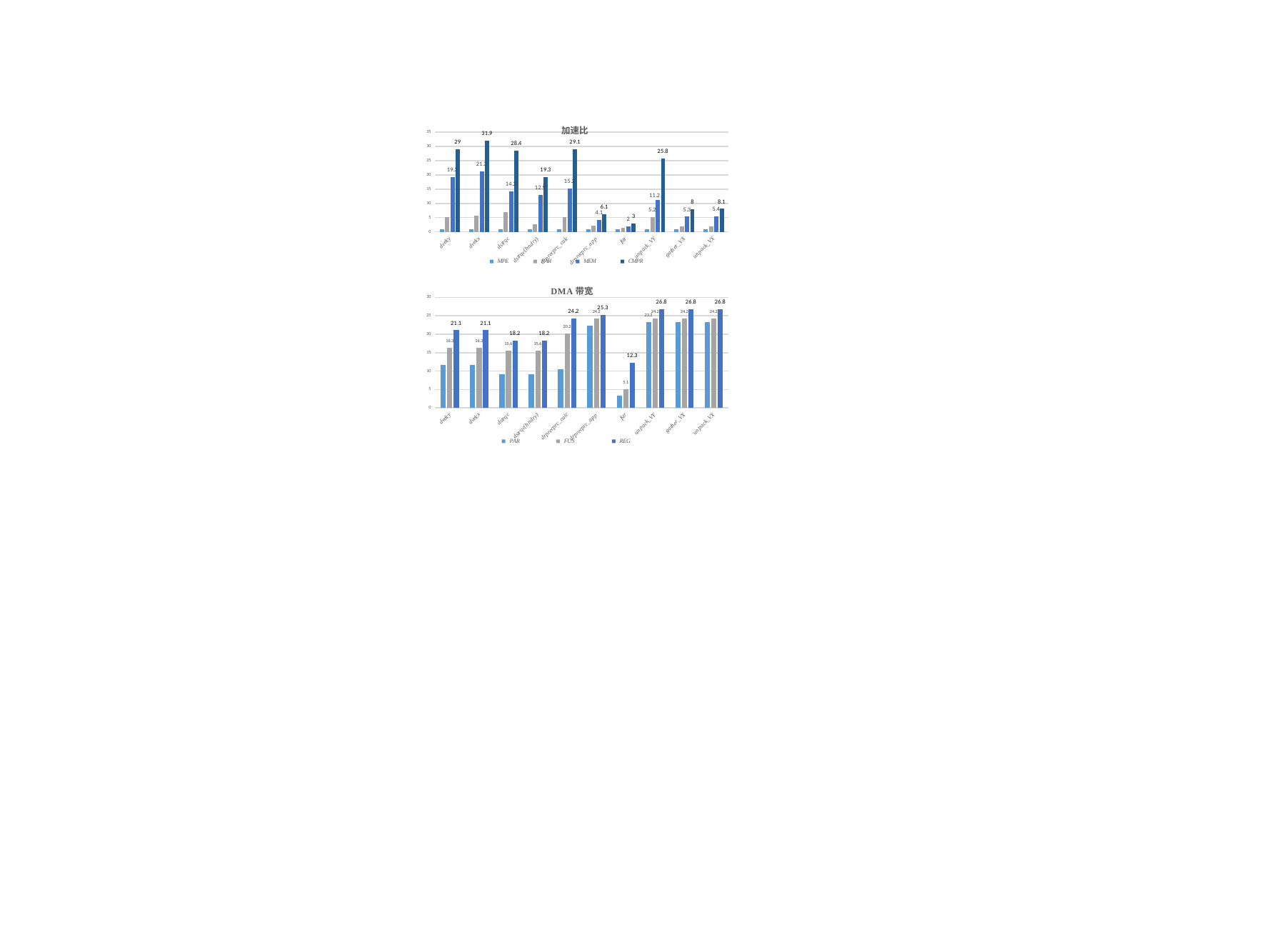

### Chart: 加速比

| Category | MPE | PAR | MEM | CMPR |
|---|---|---|---|---|
| dvelcy | 1.0 | 5.2 | 19.3 | 29.0 |
| dvelcx | 1.0 | 5.7 | 21.3 | 31.9 |
| dstrqc | 1.0 | 7.0 | 14.2 | 28.4 |
| dstrqc(bndry) | 1.0 | 2.6 | 12.9 | 19.3 |
| drprecprc_calc | 1.0 | 5.2 | 15.2 | 29.1 |
| drprecprc_app | 1.0 | 2.1 | 4.1 | 6.1 |
| fstr | 1.0 | 1.5 | 2.0 | 3.0 |
| unpack_VY | 1.0 | 5.2 | 11.2 | 25.8 |
| gather_VX | 1.0 | 2.0 | 5.3 | 8.0 |
| unpack_VX | 1.0 | 2.0 | 5.4 | 8.1 |

### Chart: DMA带宽

| Category | PAR | FUS | REG |
|---|---|---|---|
| dvelcy | 11.7 | 16.3 | 21.1 |
| dvelcx | 11.7 | 16.3 | 21.1 |
| dstrqc | 9.1 | 15.6 | 18.2 |
| dstrqc(bndry) | 9.1 | 15.6 | 18.2 |
| drprecprc_calc | 10.5 | 20.2 | 24.2 |
| drprecprc_app | 22.3 | 24.2 | 25.3 |
| fstr | 3.4 | 5.1 | 12.3 |
| unpack_VY | 23.2 | 24.2 | 26.8 |
| gather_VX | 23.2 | 24.2 | 26.8 |
| unpack_VX | 23.2 | 24.2 | 26.8 |